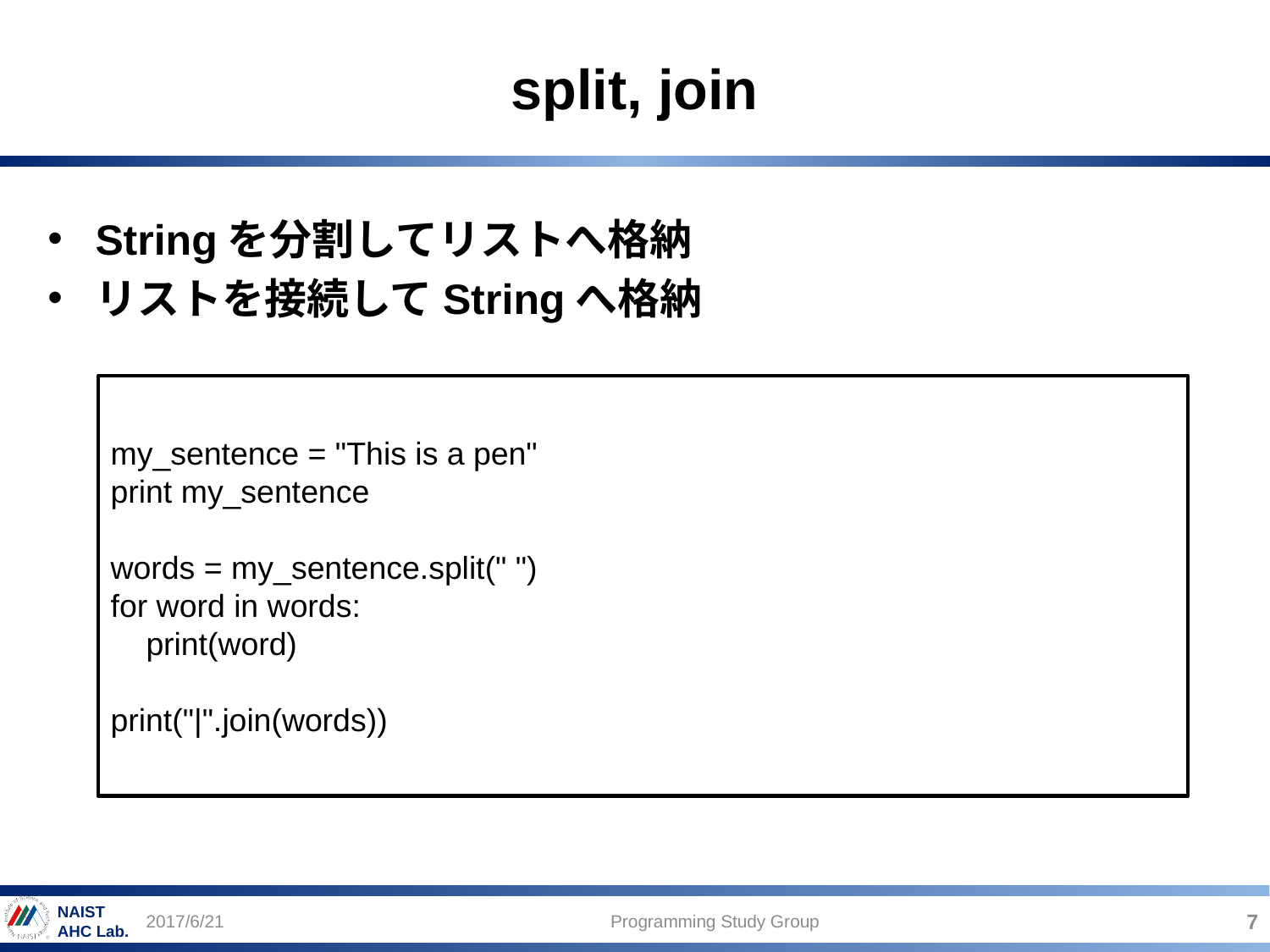

# split, join
Stringを分割してリストへ格納
リストを接続してStringへ格納
my_sentence = "This is a pen"
print my_sentence

words = my_sentence.split(" ")
for word in words:
    print(word)

print("|".join(words))
2017/6/21
Programming Study Group
7